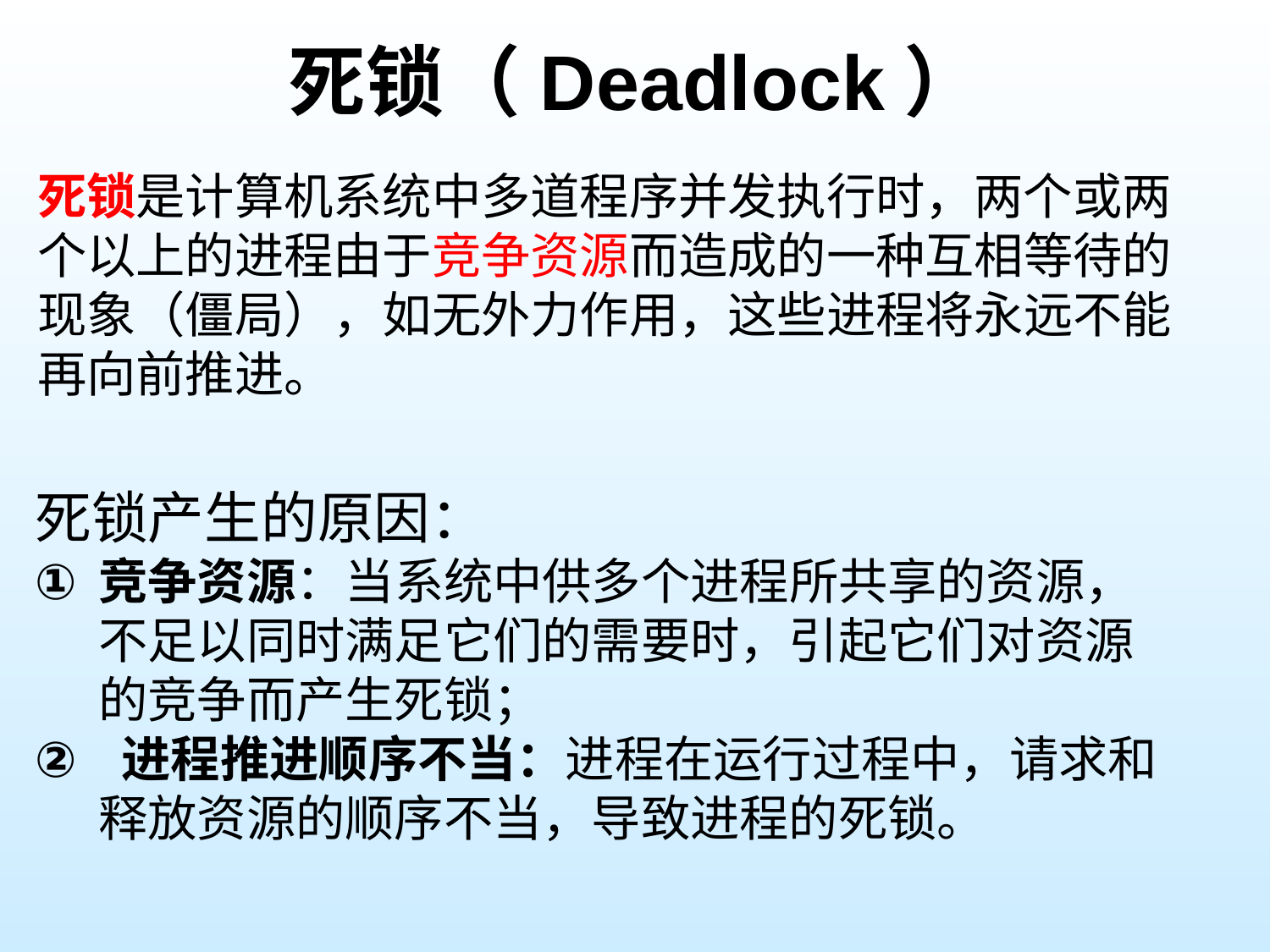

# 死锁（Deadlock）
死锁是计算机系统中多道程序并发执行时，两个或两个以上的进程由于竞争资源而造成的一种互相等待的现象（僵局），如无外力作用，这些进程将永远不能再向前推进。
死锁产生的原因：
竞争资源：当系统中供多个进程所共享的资源，不足以同时满足它们的需要时，引起它们对资源的竞争而产生死锁；
 进程推进顺序不当：进程在运行过程中，请求和释放资源的顺序不当，导致进程的死锁。